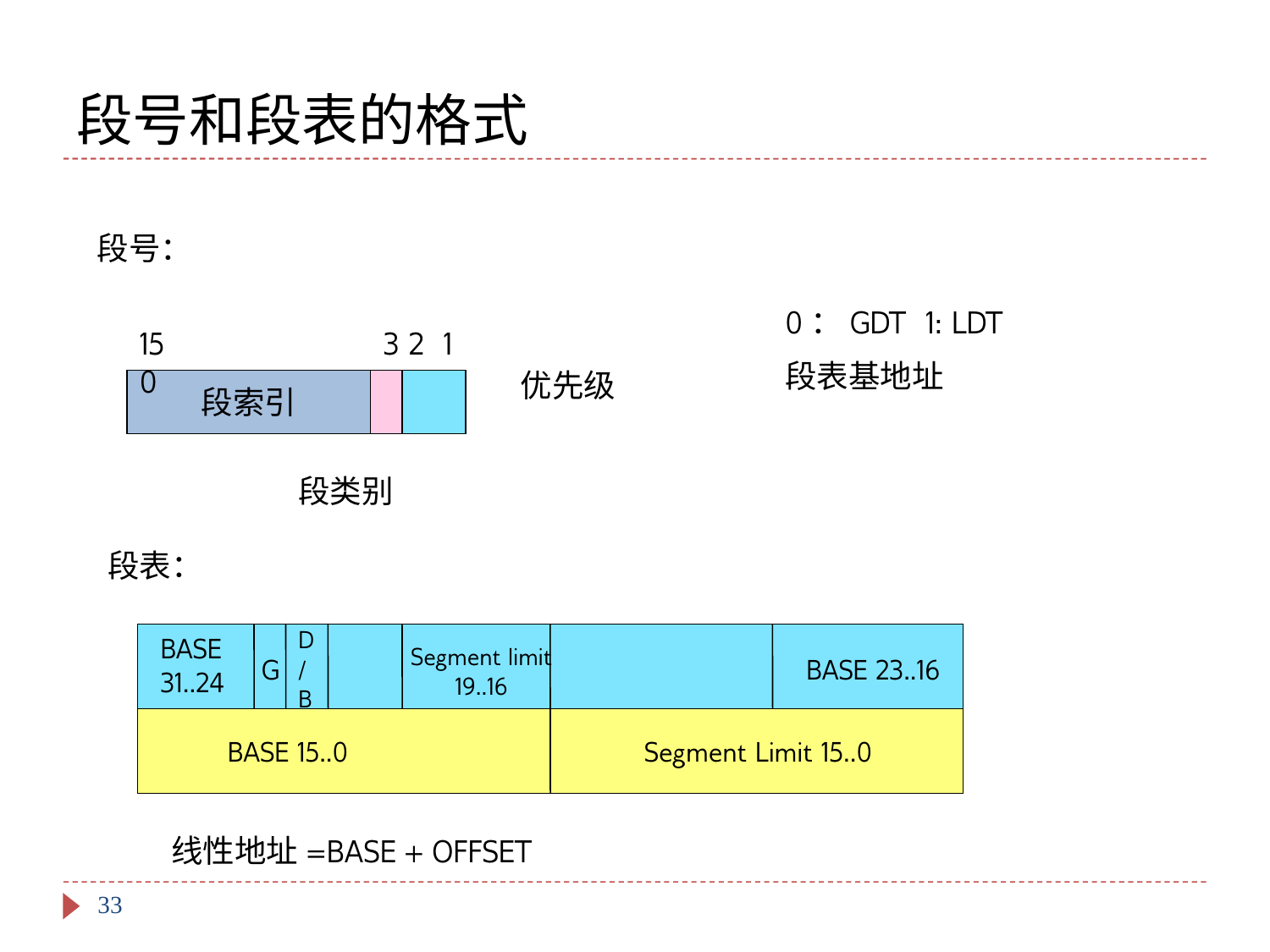

# 段号和段表的格式
段号：
0：GDT  1: LDT
段表基地址
15                       3 2  1 0
优先级
段索引

段类别
段表：
D/B

BASE 31..24

Segment limit 19..16
G
BASE 23..16
BASE 15..0                                   Segment Limit 15..0
线性地址=BASE + OFFSET
33